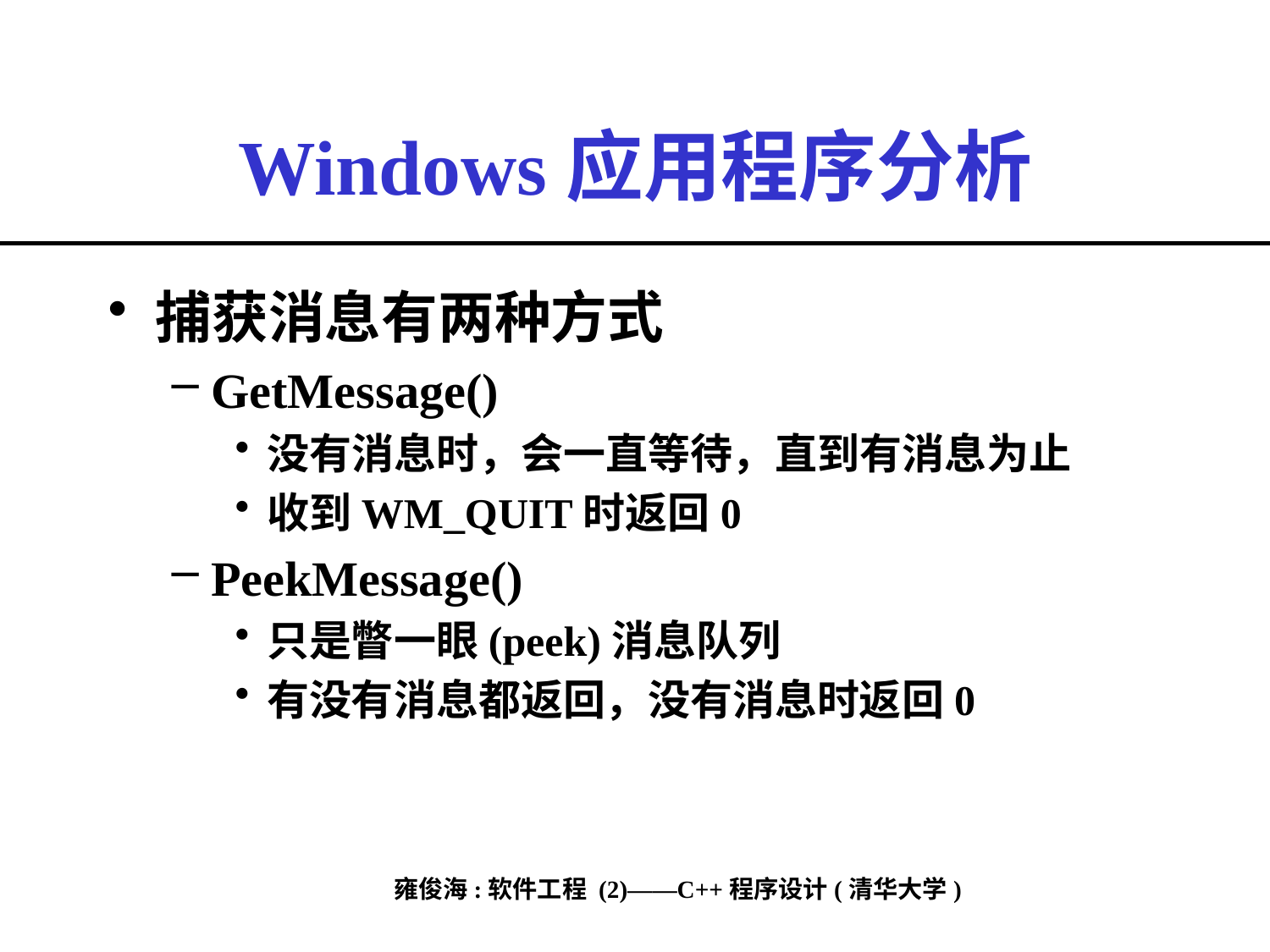

Windows应用程序分析
捕获消息有两种方式
GetMessage()
没有消息时，会一直等待，直到有消息为止
收到WM_QUIT时返回0
PeekMessage()
只是瞥一眼(peek)消息队列
有没有消息都返回，没有消息时返回0